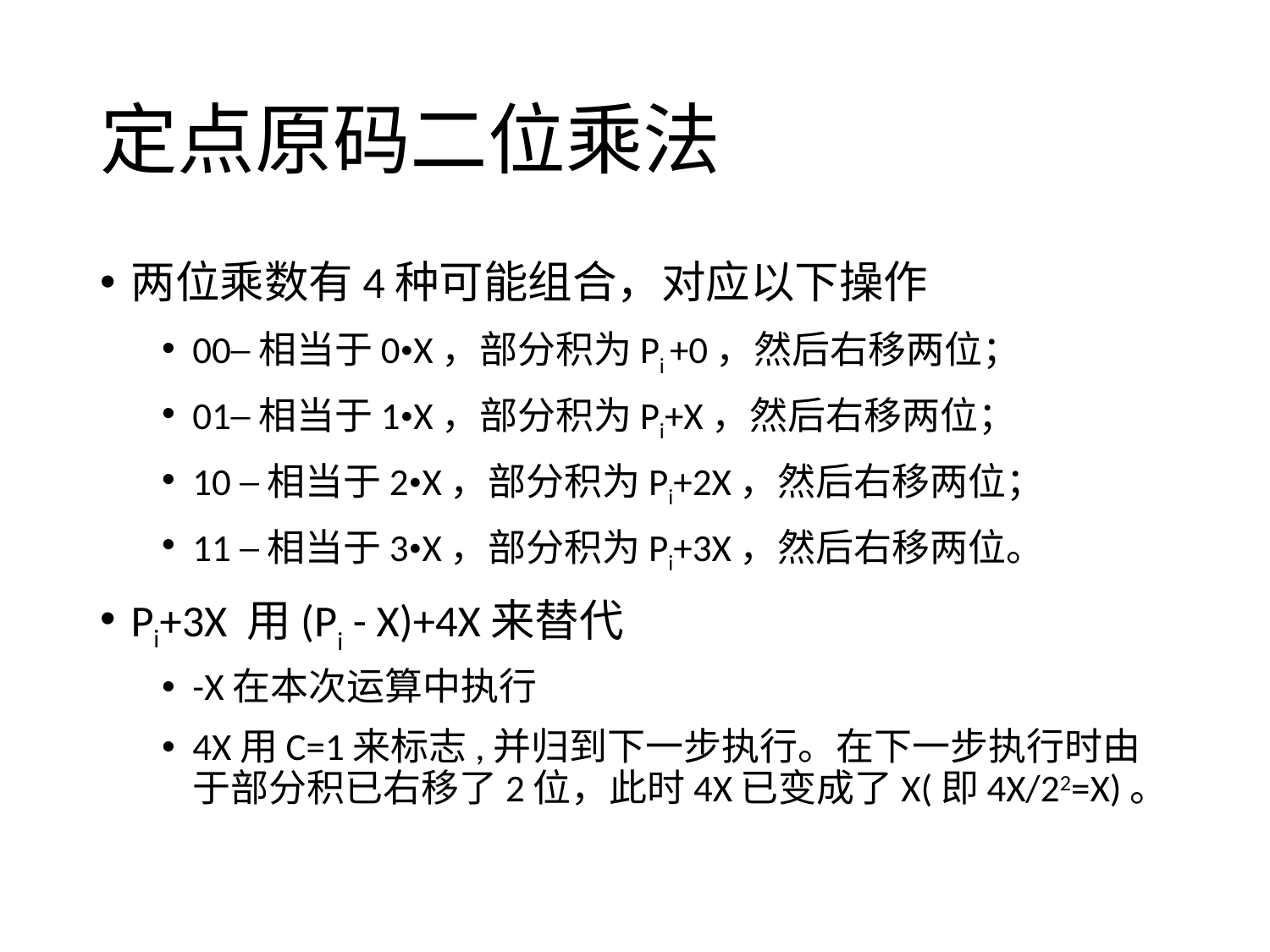

# 定点原码二位乘法
两位乘数有4种可能组合，对应以下操作
00─相当于0•X，部分积为Pi +0，然后右移两位；
01─相当于1•X，部分积为Pi+X，然后右移两位；
10 ─相当于2•X，部分积为Pi+2X，然后右移两位；
11 ─相当于3•X，部分积为Pi+3X，然后右移两位。
Pi+3X 用(Pi - X)+4X来替代
-X在本次运算中执行
4X用C=1来标志,并归到下一步执行。在下一步执行时由于部分积已右移了2位，此时4X已变成了X(即4X/22=X)。